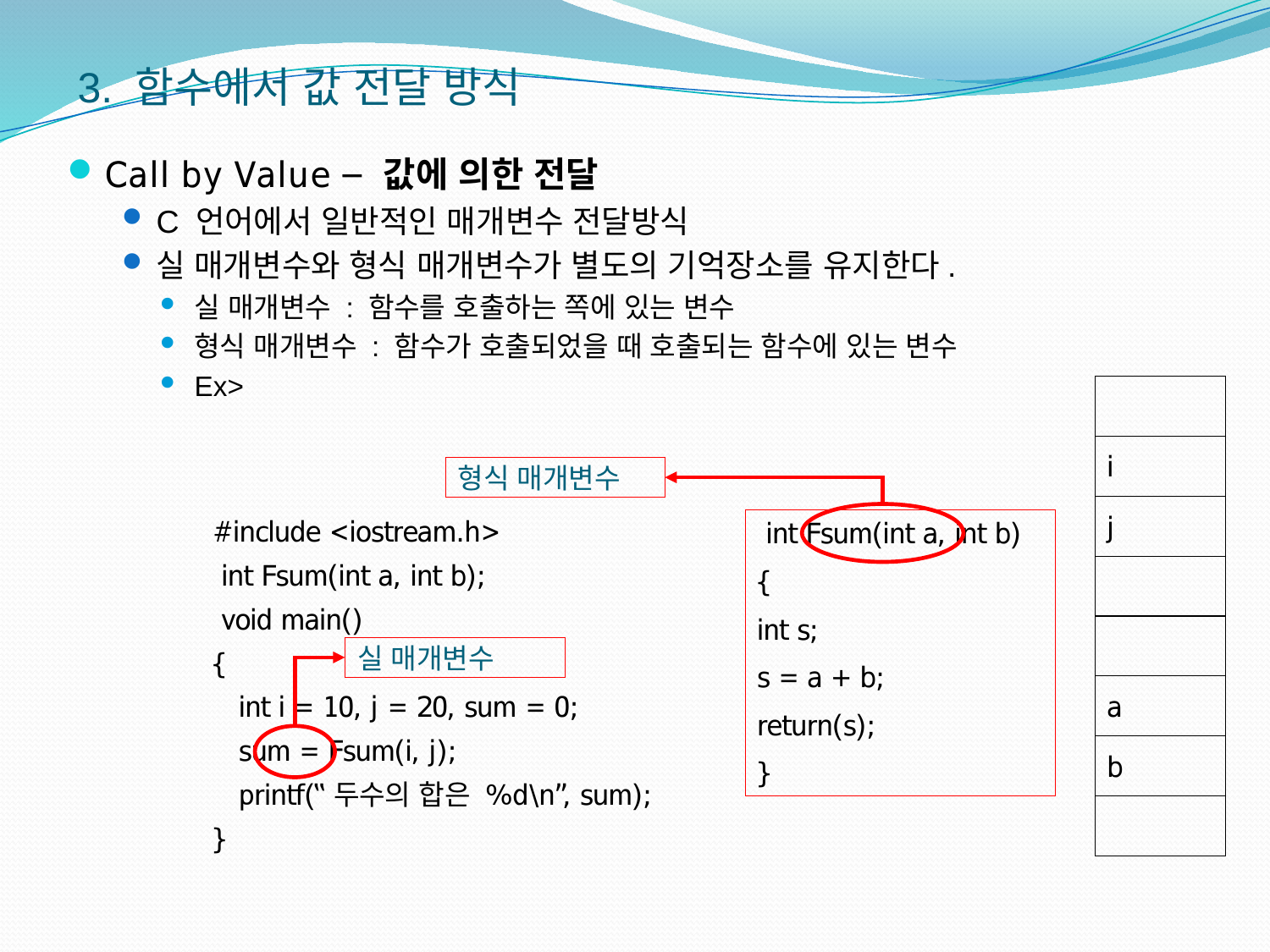

3. 함수에서 값 전달 방식
Call by Value – 값에 의한 전달
C 언어에서 일반적인 매개변수 전달방식
실 매개변수와 형식 매개변수가 별도의 기억장소를 유지한다.
실 매개변수 : 함수를 호출하는 쪽에 있는 변수
형식 매개변수 : 함수가 호출되었을 때 호출되는 함수에 있는 변수
Ex>

i
형식 매개변수

 int Fsum(int a, int b)
{
int s;
s = a + b;
return(s);
}
실 매개변수

j
#include <iostream.h>
 int Fsum(int a, int b);
 void main()
{
   int i = 10, j = 20, sum = 0;
   sum = Fsum(i, j);
   printf(“두수의 합은 %d\n”, sum);
}

a
b